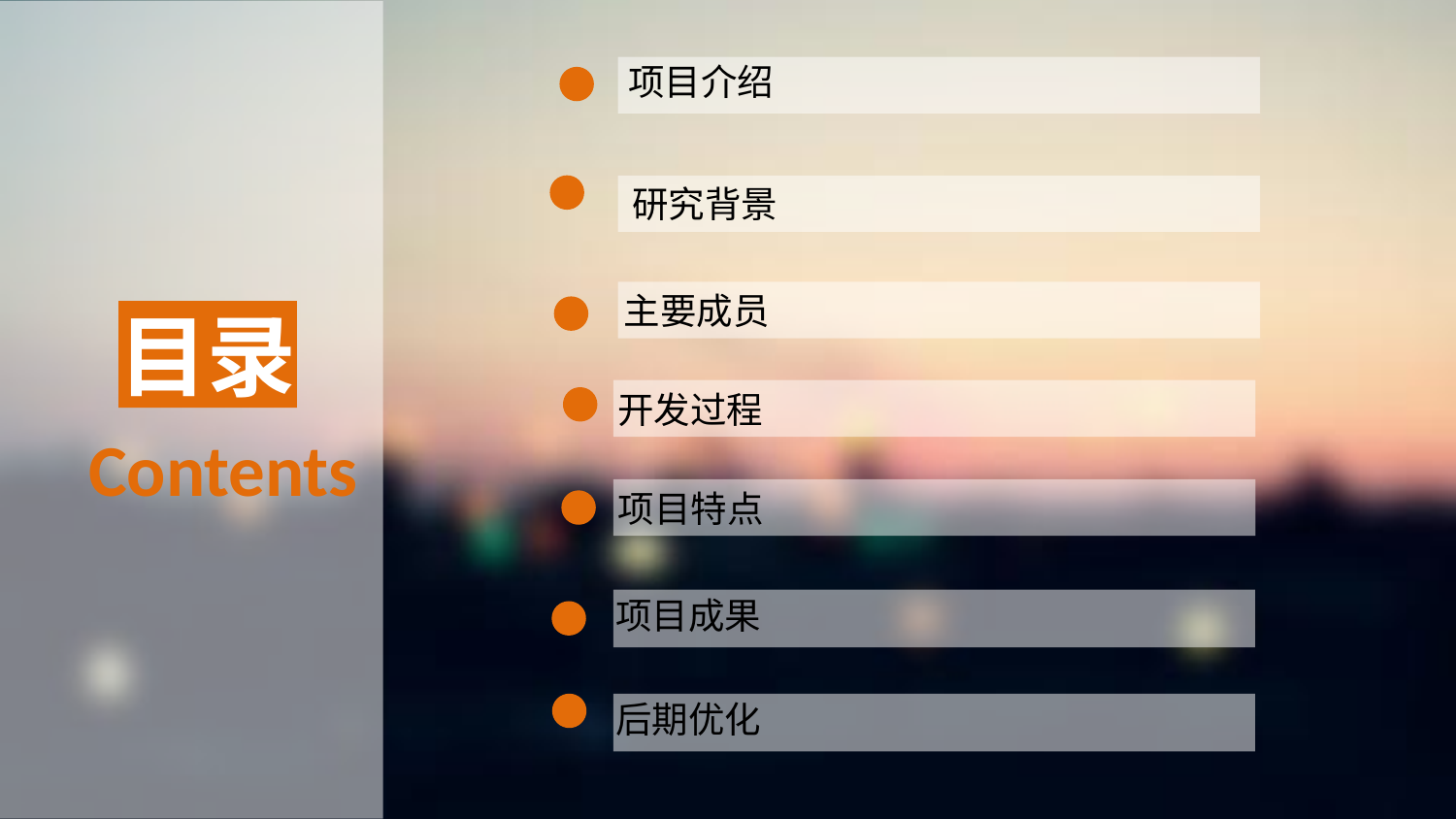

项目介绍

研究背景

主要成员

目录

开发过程

Contents

项目特点

项目成果

后期优化